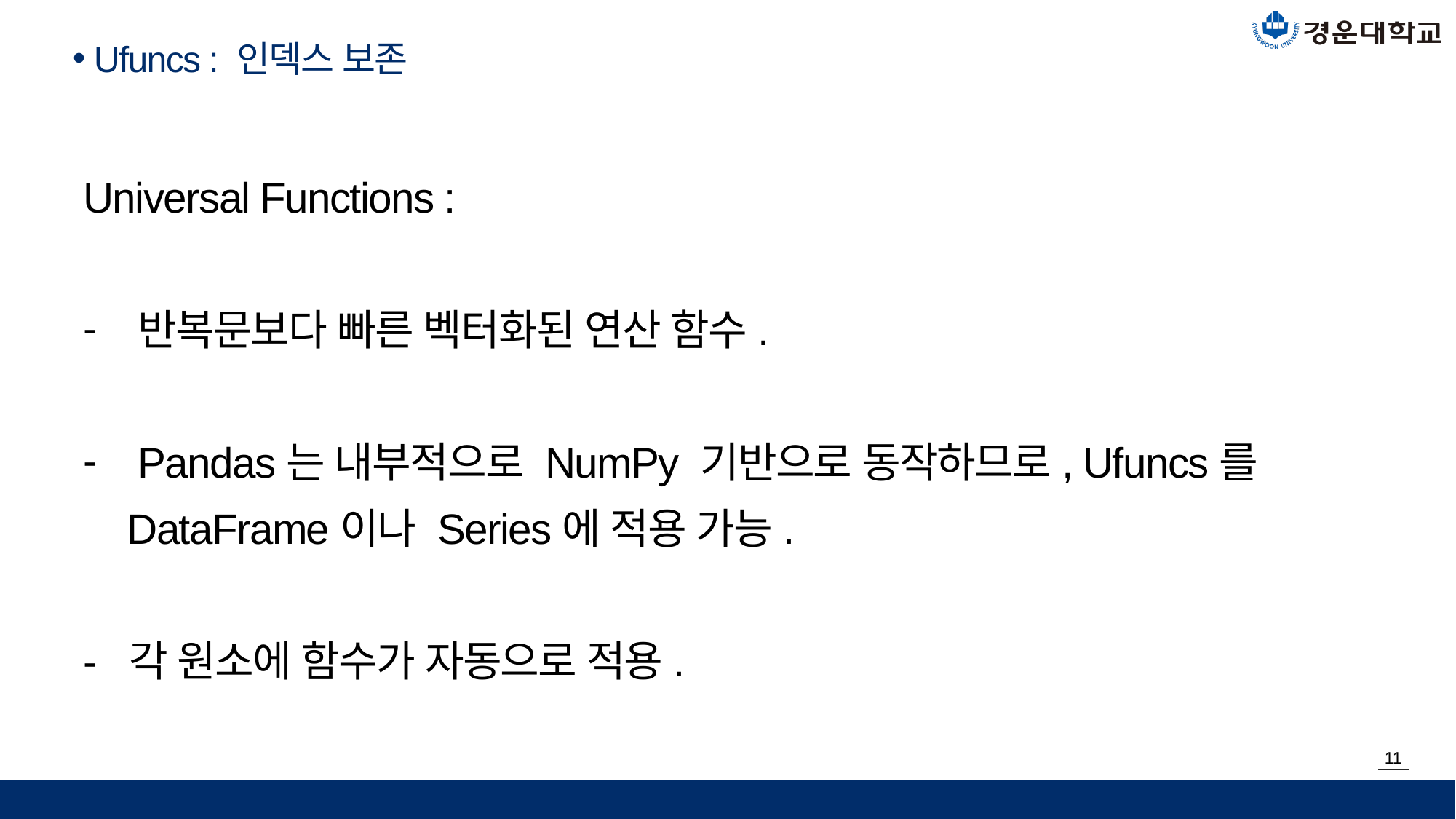

Ufuncs : 인덱스 보존

Universal Functions :

반복문보다 빠른 벡터화된 연산 함수.

Pandas는 내부적으로 NumPy 기반으로 동작하므로, Ufuncs를
    DataFrame이나 Series에 적용 가능.

-  각 원소에 함수가 자동으로 적용.